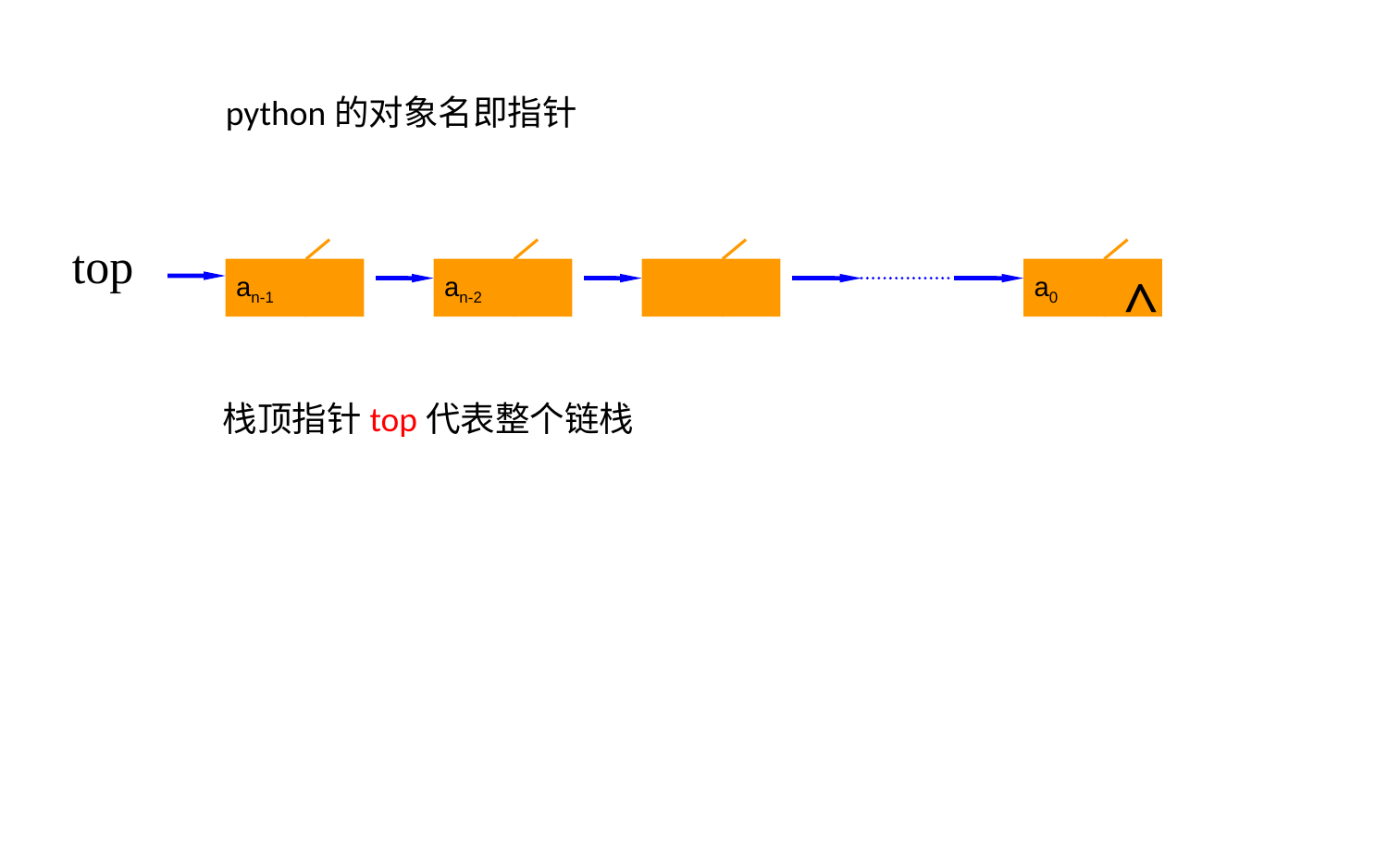

python的对象名即指针
top

an-1

an-2

a0

^

栈顶指针top代表整个链栈